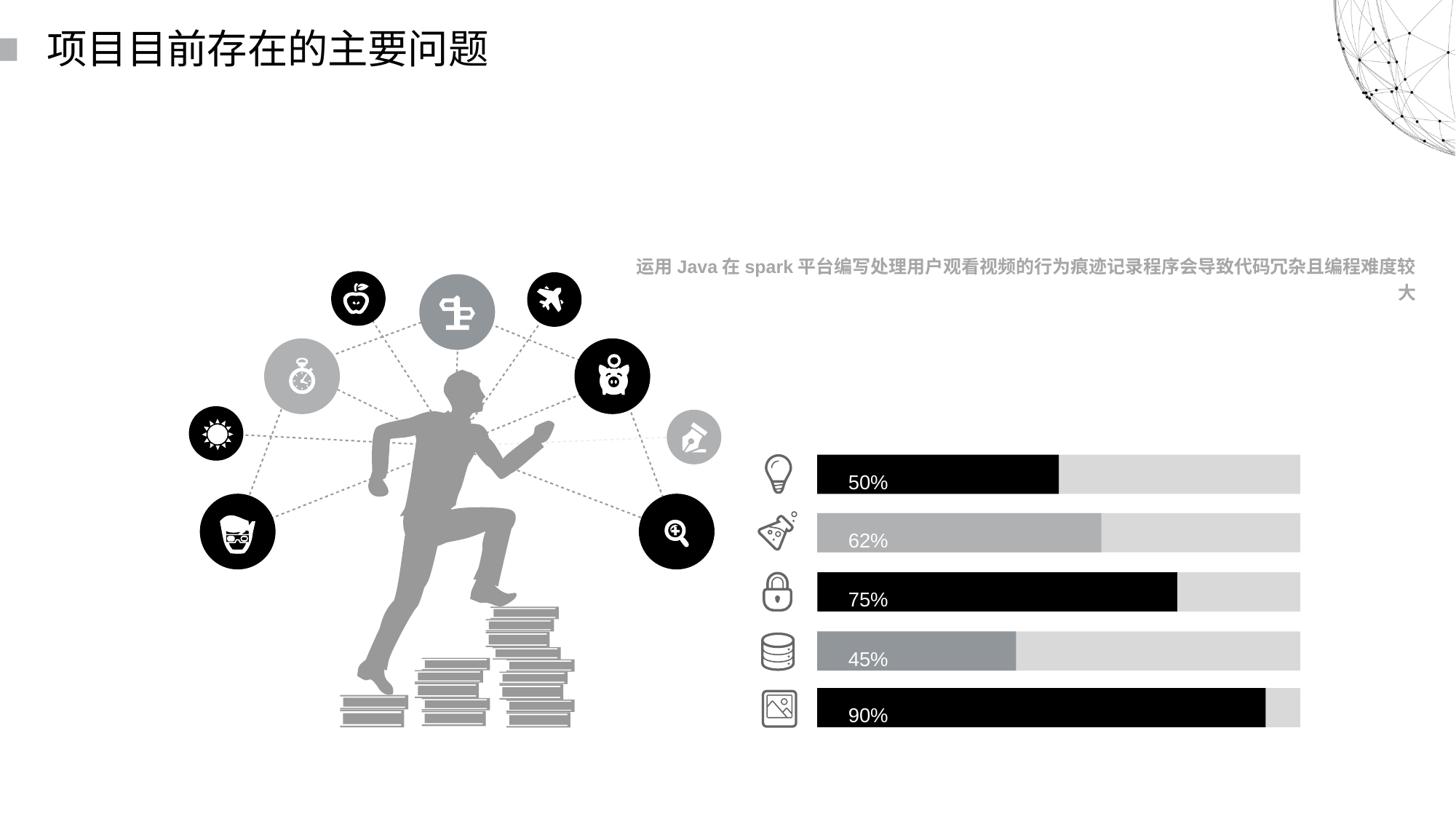

读书派booklist免费出品
禁止任何二次分享、售卖
本人法律专业，请勿以身试法
读书派booklist免费出品
这部分内容不影响PPT播放
尊重原创，请勿以身试法，二次分享或倒卖

项目目前存在的主要问题

运用Java在spark平台编写处理用户观看视频的行为痕迹记录程序会导致代码冗杂且编程难度较大

50%

62%

75%

45%

90%

读书派booklist免费出品
禁止任何二次分享、售卖
本人法律专业，请勿以身试法
读书派booklist免费出品
这部分内容不影响PPT播放
尊重原创，请勿以身试法，二次分享或倒卖